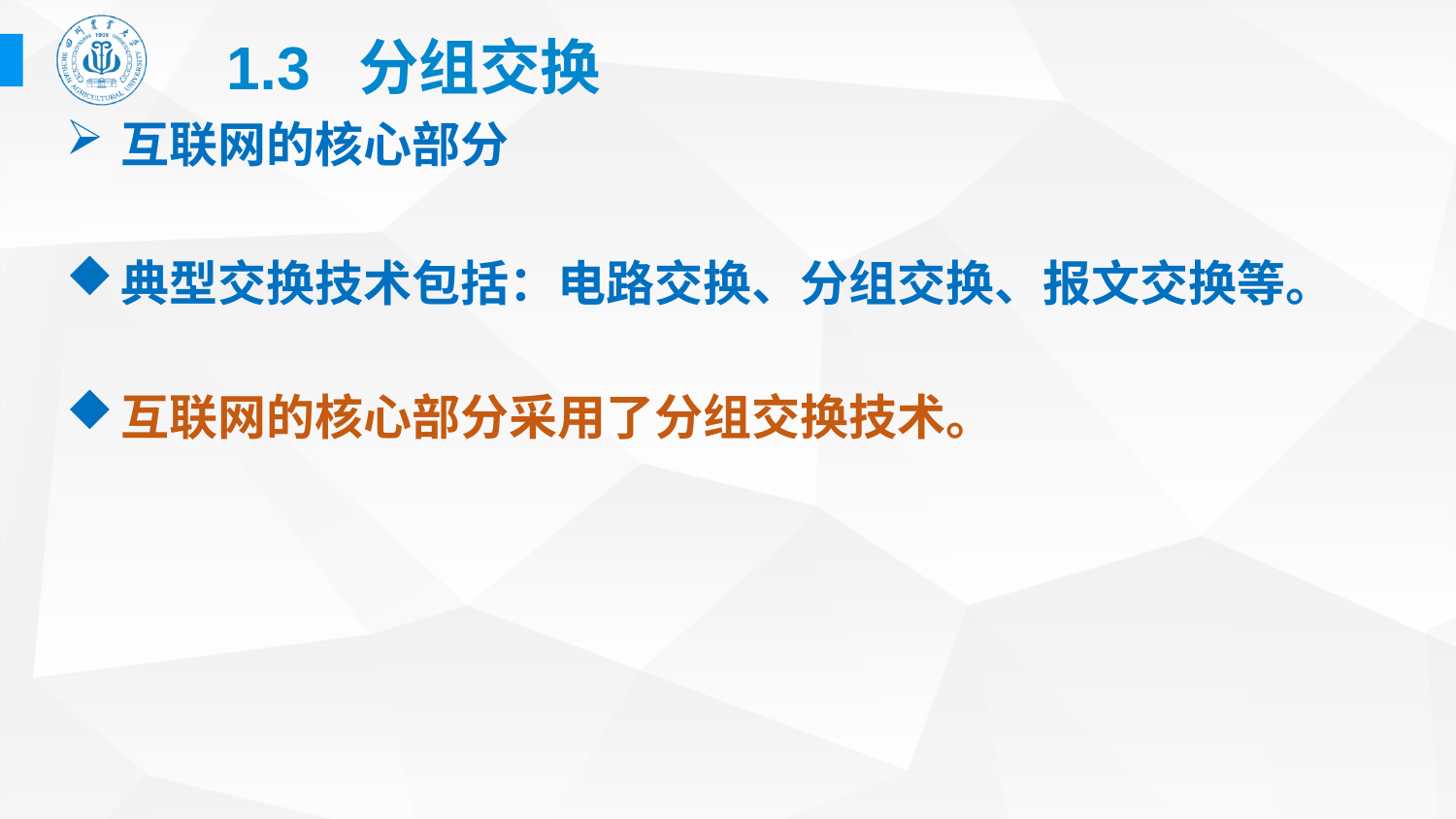

# 1.3  分组交换
互联网的核心部分
典型交换技术包括：电路交换、分组交换、报文交换等。

互联网的核心部分采用了分组交换技术。